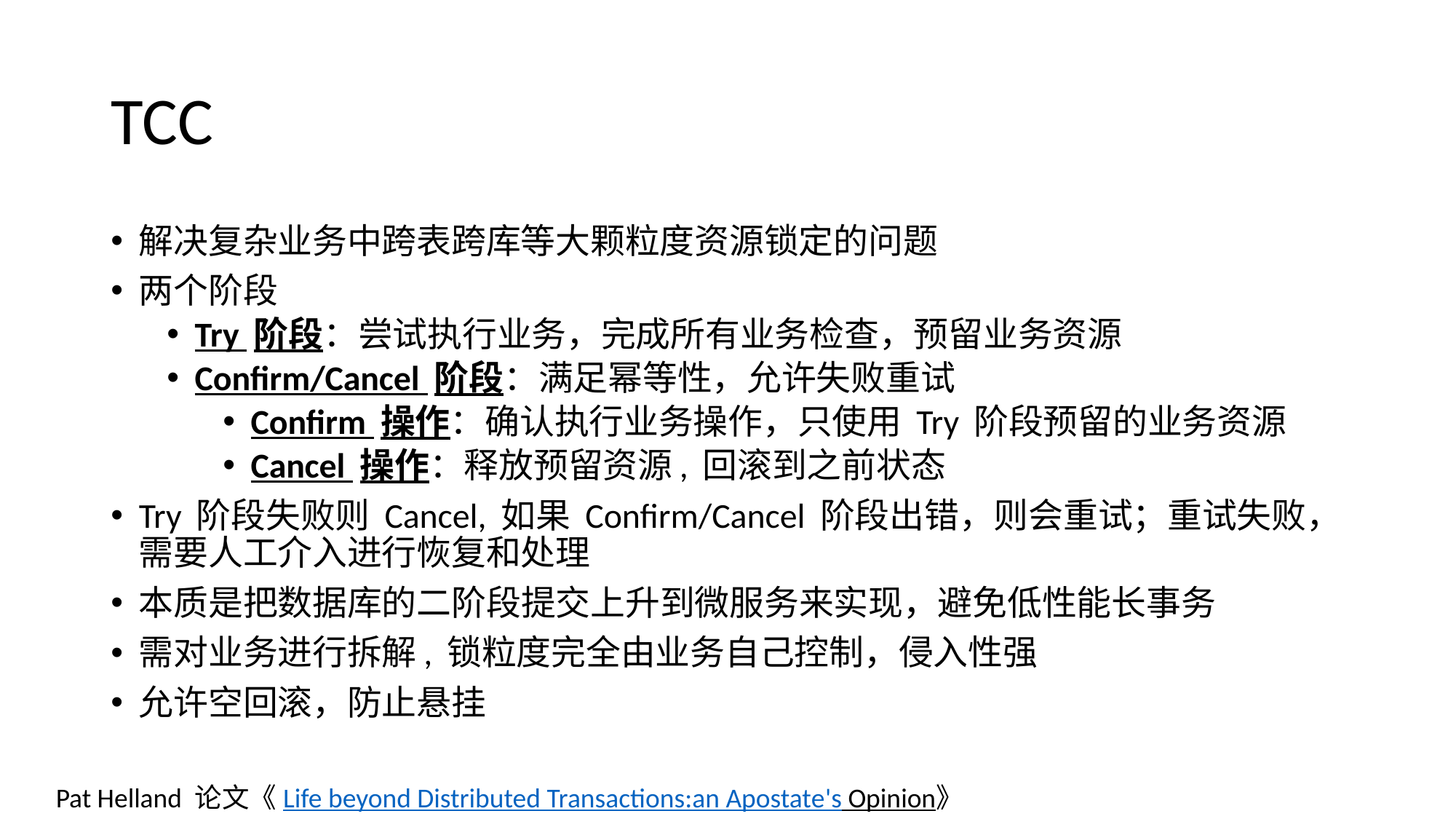

# TCC
解决复杂业务中跨表跨库等大颗粒度资源锁定的问题
两个阶段
Try 阶段：尝试执行业务，完成所有业务检查，预留业务资源
Confirm/Cancel 阶段：满足幂等性，允许失败重试
Confirm 操作：确认执行业务操作，只使用 Try 阶段预留的业务资源
Cancel 操作：释放预留资源, 回滚到之前状态
Try 阶段失败则 Cancel, 如果 Confirm/Cancel 阶段出错，则会重试；重试失败，需要人工介入进行恢复和处理
本质是把数据库的二阶段提交上升到微服务来实现，避免低性能长事务
需对业务进行拆解, 锁粒度完全由业务自己控制，侵入性强
允许空回滚，防止悬挂
 Pat Helland 论文《Life beyond Distributed Transactions:an Apostate's Opinion》